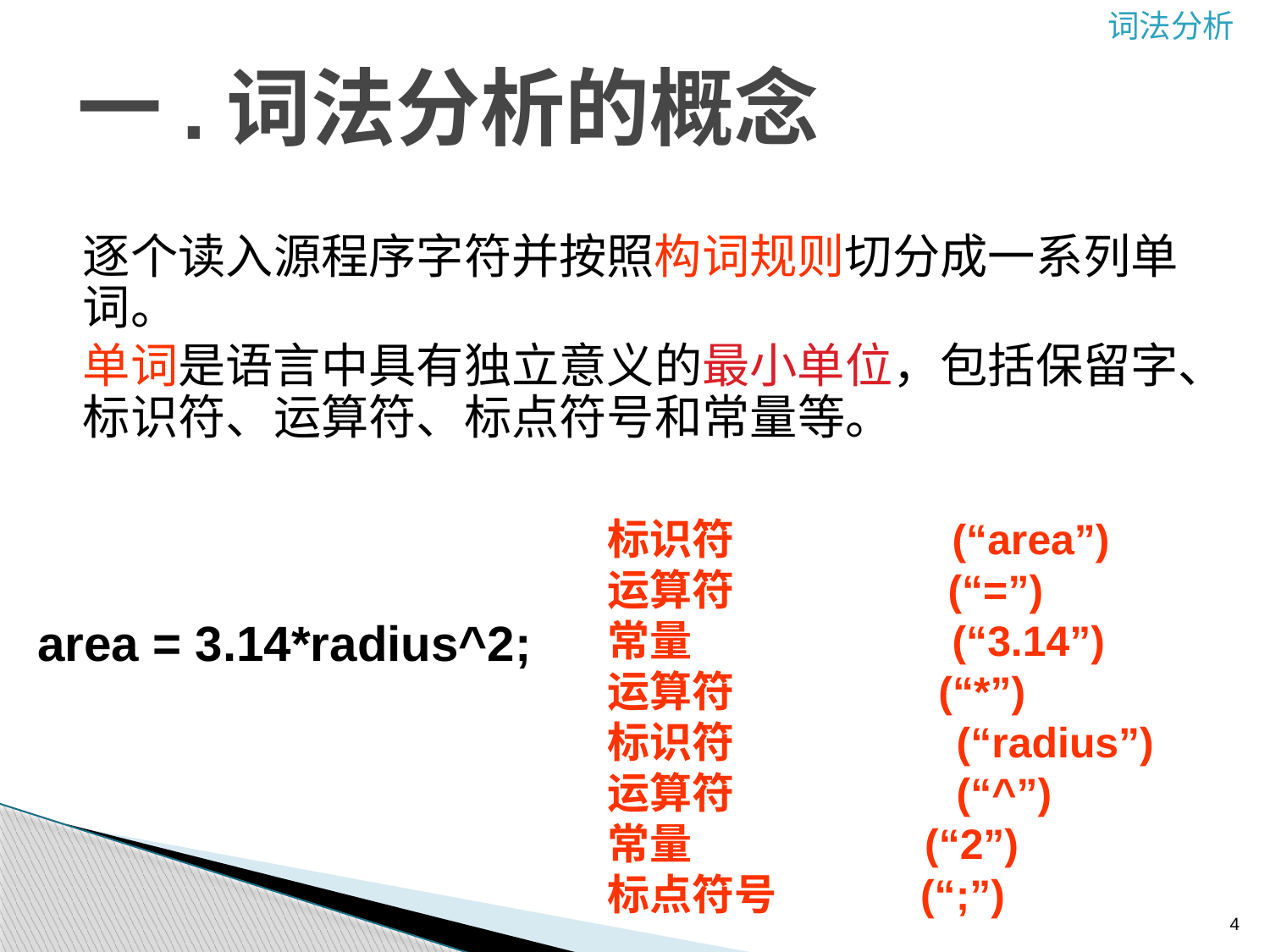

一.词法分析的概念
逐个读入源程序字符并按照构词规则切分成一系列单词。
单词是语言中具有独立意义的最小单位，包括保留字、标识符、运算符、标点符号和常量等。
标识符	    　(“area”)
运算符 	        (“=”)
常量　　　　　    (“3.14”)
运算符	       (“*”)
标识符　　　　　(“radius”)
运算符　　　　　(“^”)
常量　　　          (“2”)
标点符号              (“;”)
area = 3.14*radius^2;
4